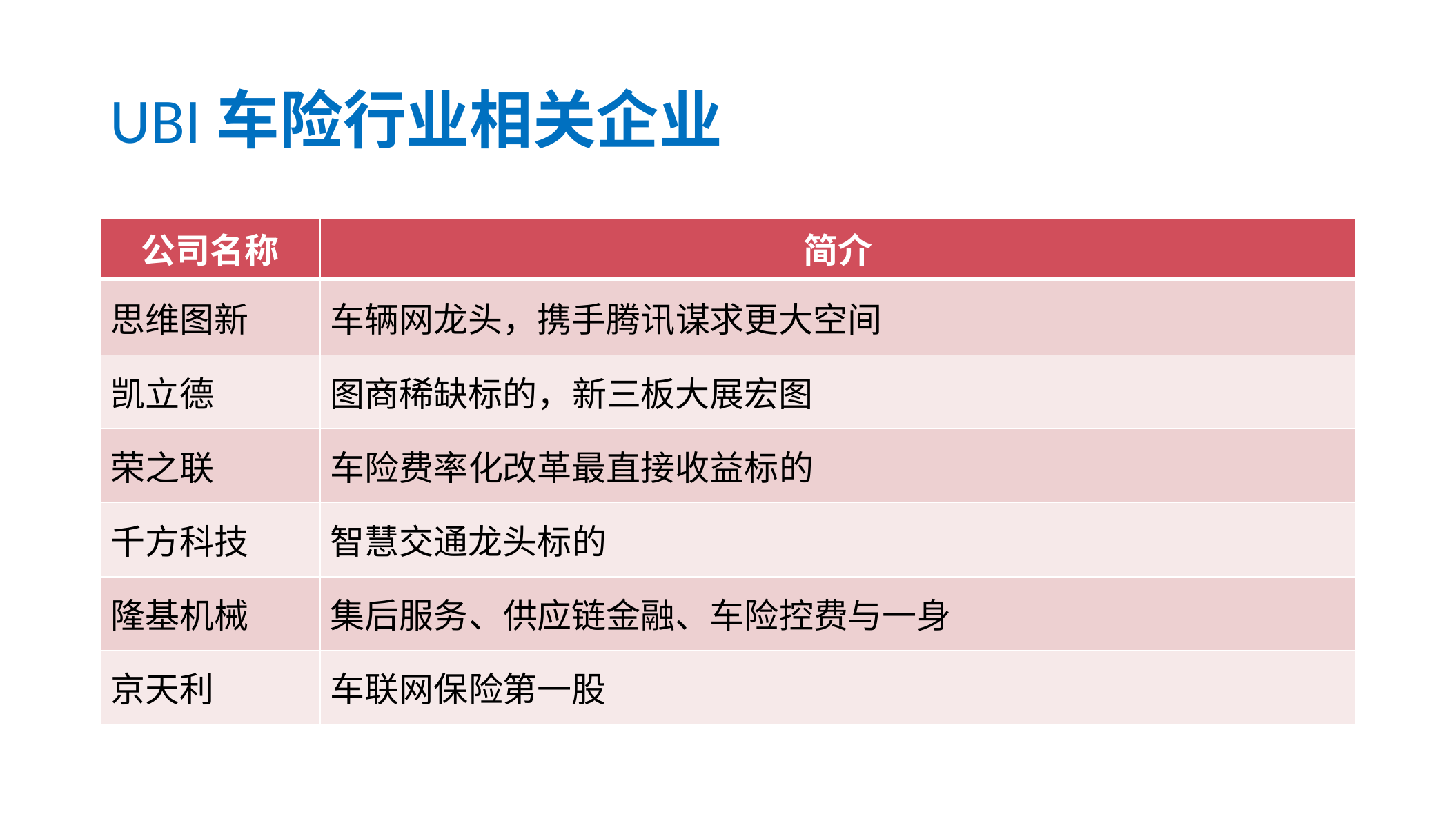

# UBI车险行业相关企业
| 公司名称 | 简介 |
| --- | --- |
| 思维图新 | 车辆网龙头，携手腾讯谋求更大空间 |
| 凯立德 | 图商稀缺标的，新三板大展宏图 |
| 荣之联 | 车险费率化改革最直接收益标的 |
| 千方科技 | 智慧交通龙头标的 |
| 隆基机械 | 集后服务、供应链金融、车险控费与一身 |
| 京天利 | 车联网保险第一股 |